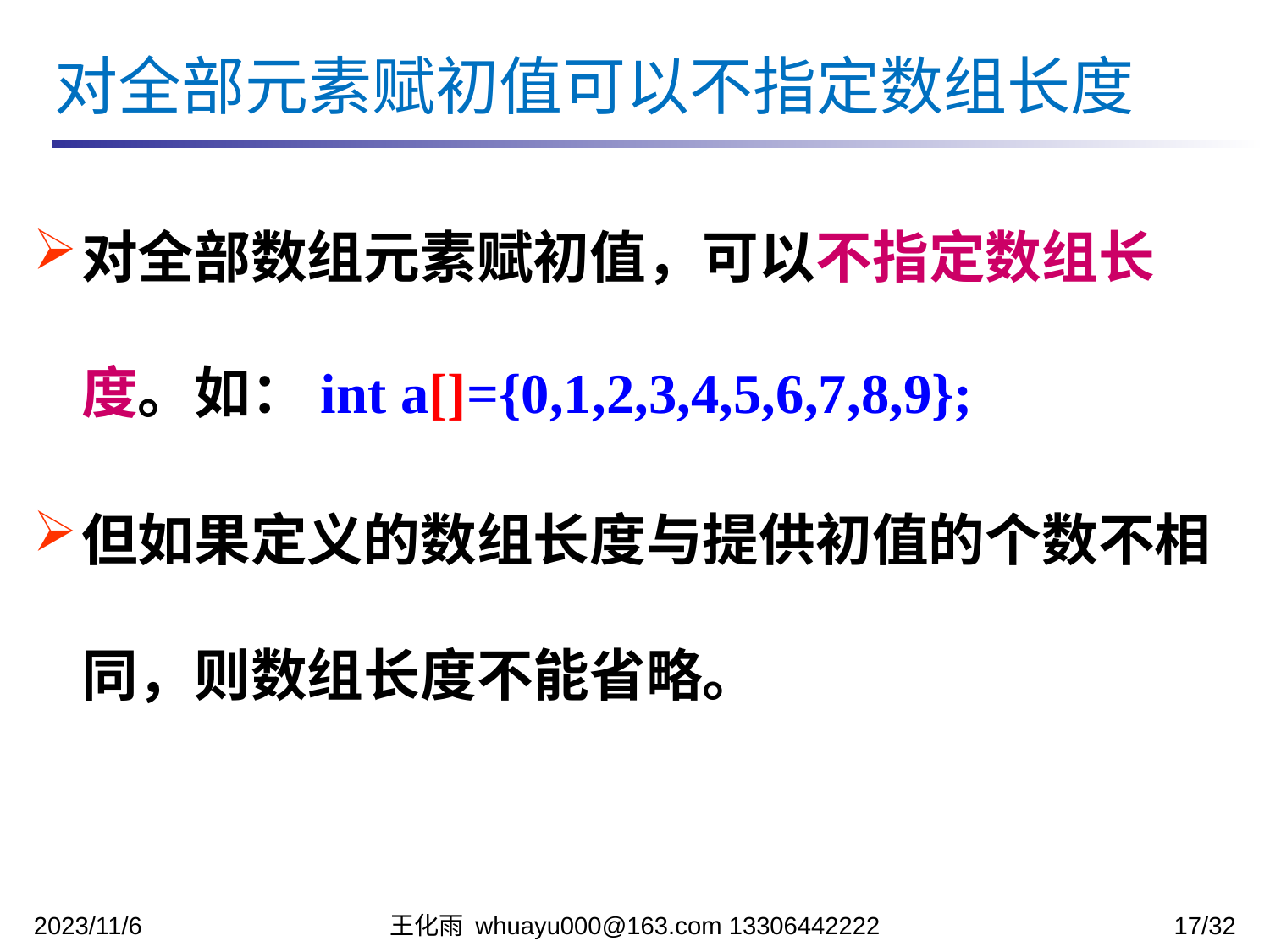

对全部元素赋初值可以不指定数组长度
对全部数组元素赋初值，可以不指定数组长度。如：int a[]={0,1,2,3,4,5,6,7,8,9};
但如果定义的数组长度与提供初值的个数不相同，则数组长度不能省略。
2023/11/6
王化雨 whuayu000@163.com 13306442222
17/32